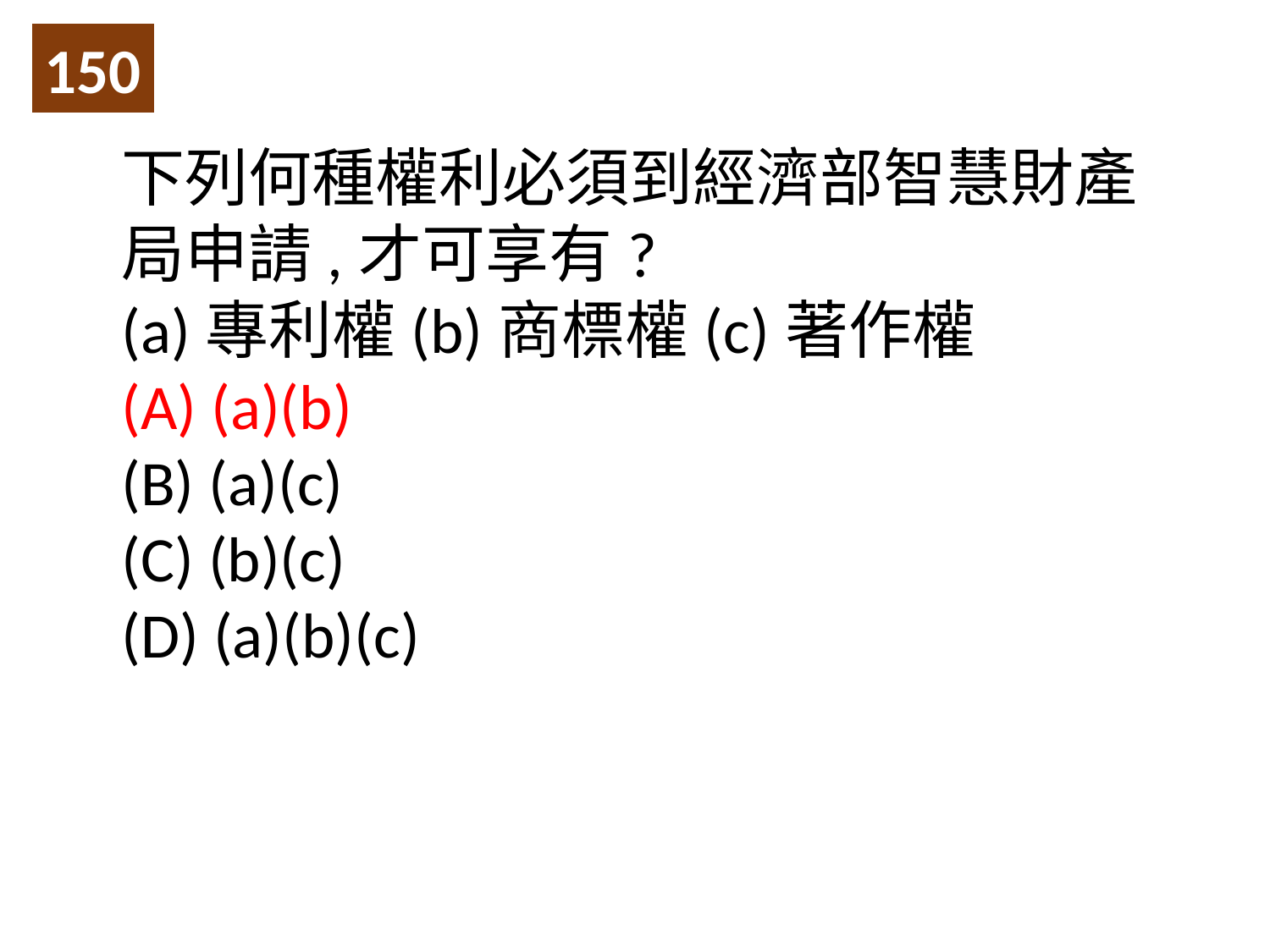

150
下列何種權利必須到經濟部智慧財產局申請,才可享有?
(a)專利權(b)商標權(c)著作權
(A) (a)(b)
(B) (a)(c)
(C) (b)(c)
(D) (a)(b)(c)